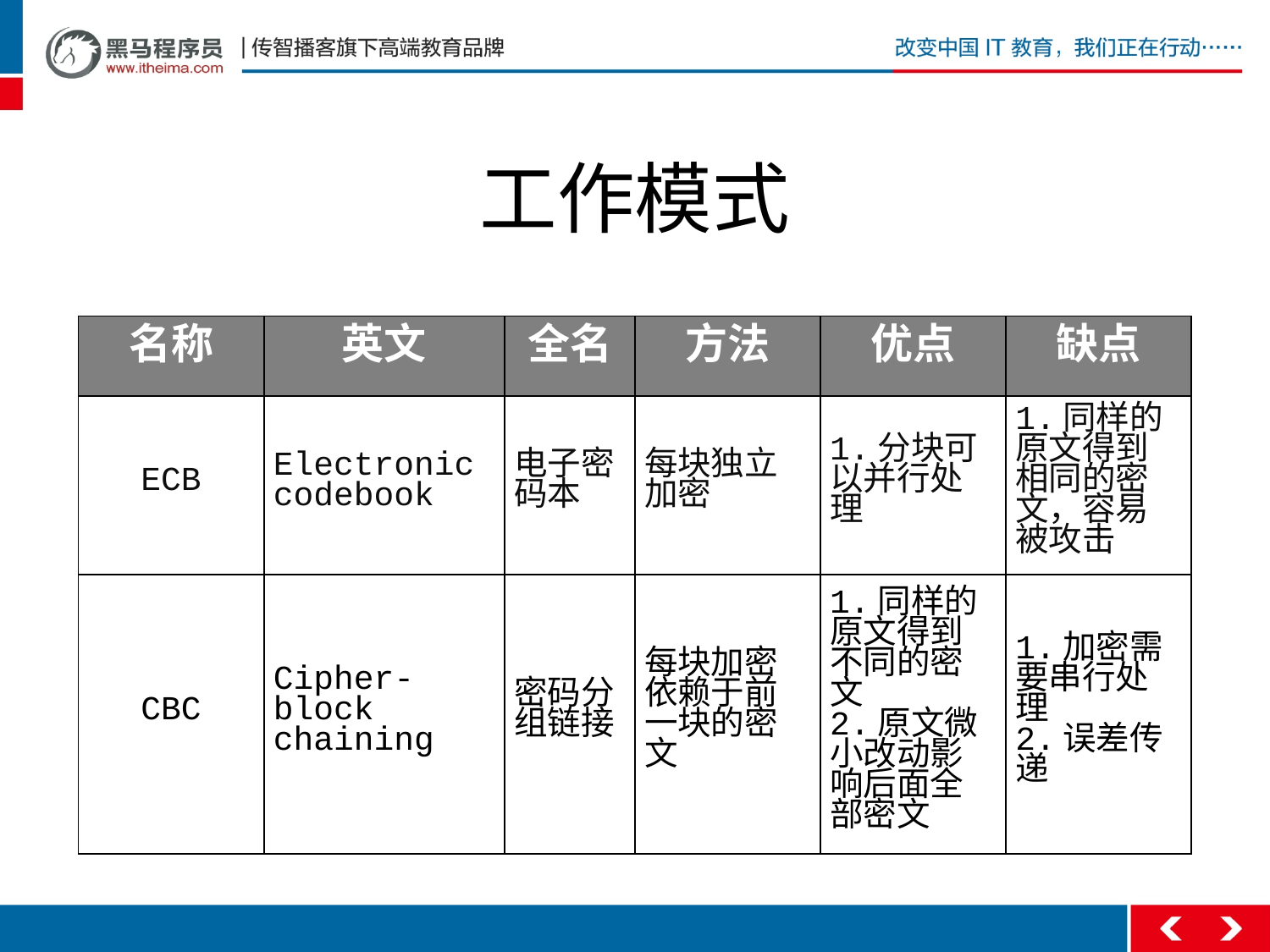

# 工作模式
| 名称 | 英文 | 全名 | 方法 | 优点 | 缺点 |
| --- | --- | --- | --- | --- | --- |
| ECB | Electronic codebook | 电子密码本 | 每块独立加密 | 1.分块可以并行处理 | 1.同样的原文得到相同的密文，容易被攻击 |
| CBC | Cipher-block chaining | 密码分组链接 | 每块加密依赖于前一块的密文 | 1.同样的原文得到不同的密文 2.原文微小改动影响后面全部密文 | 1.加密需要串行处理 2.误差传递 |